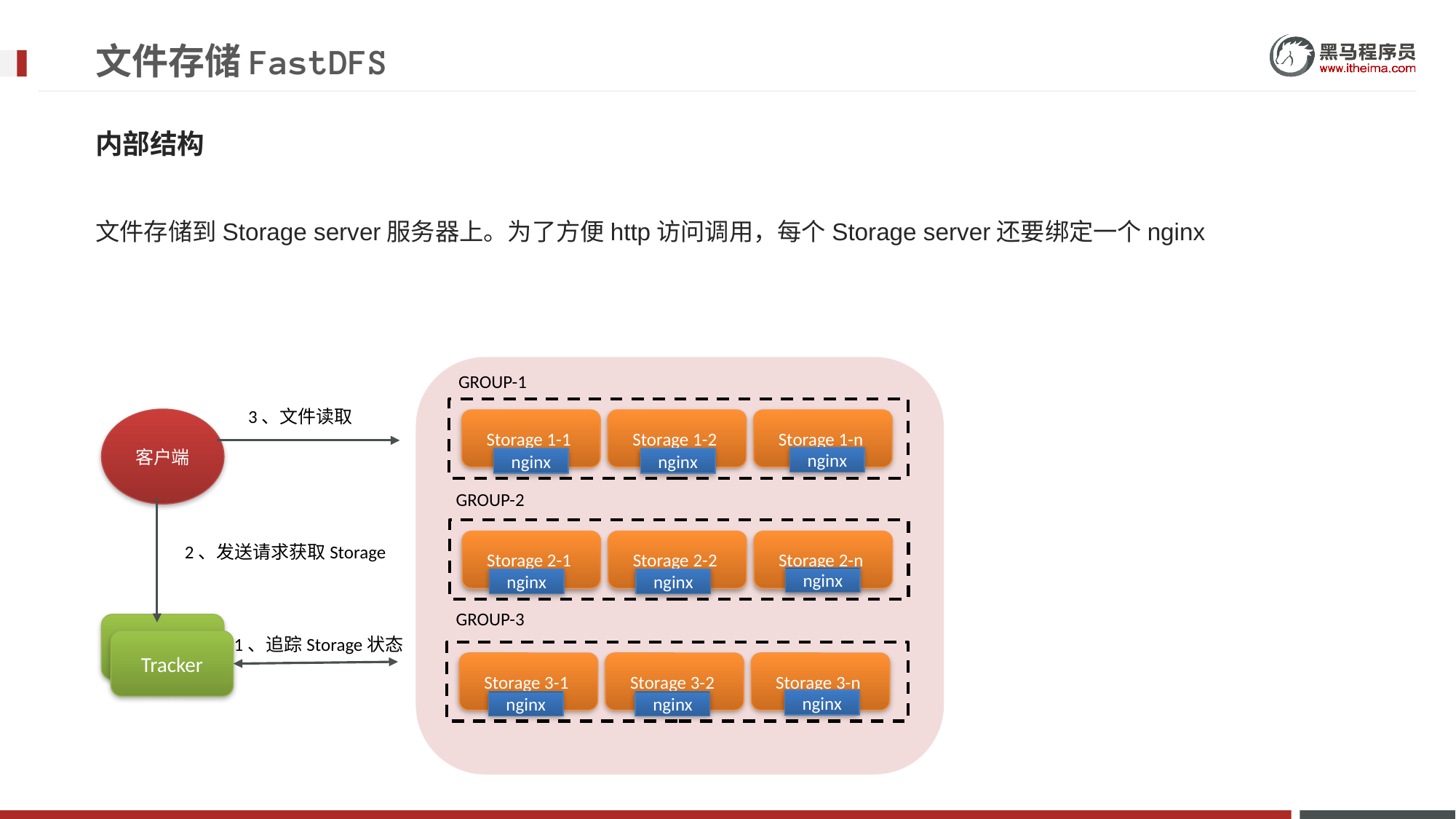

# 文件存储FastDFS
内部结构
文件存储到Storage server服务器上。为了方便http访问调用，每个Storage server还要绑定一个nginx
GROUP-1

3、文件读取

客户端
Storage 1-1
Storage 1-2
Storage 1-n
nginx
nginx
nginx
GROUP-2
2、发送请求获取Storage

Storage 2-1
Storage 2-2
Storage 2-n
nginx
nginx
nginx
GROUP-3
1、追踪Storage状态
Storage
Tracker

Storage 3-1
Storage 3-2
Storage 3-n
nginx
nginx
nginx